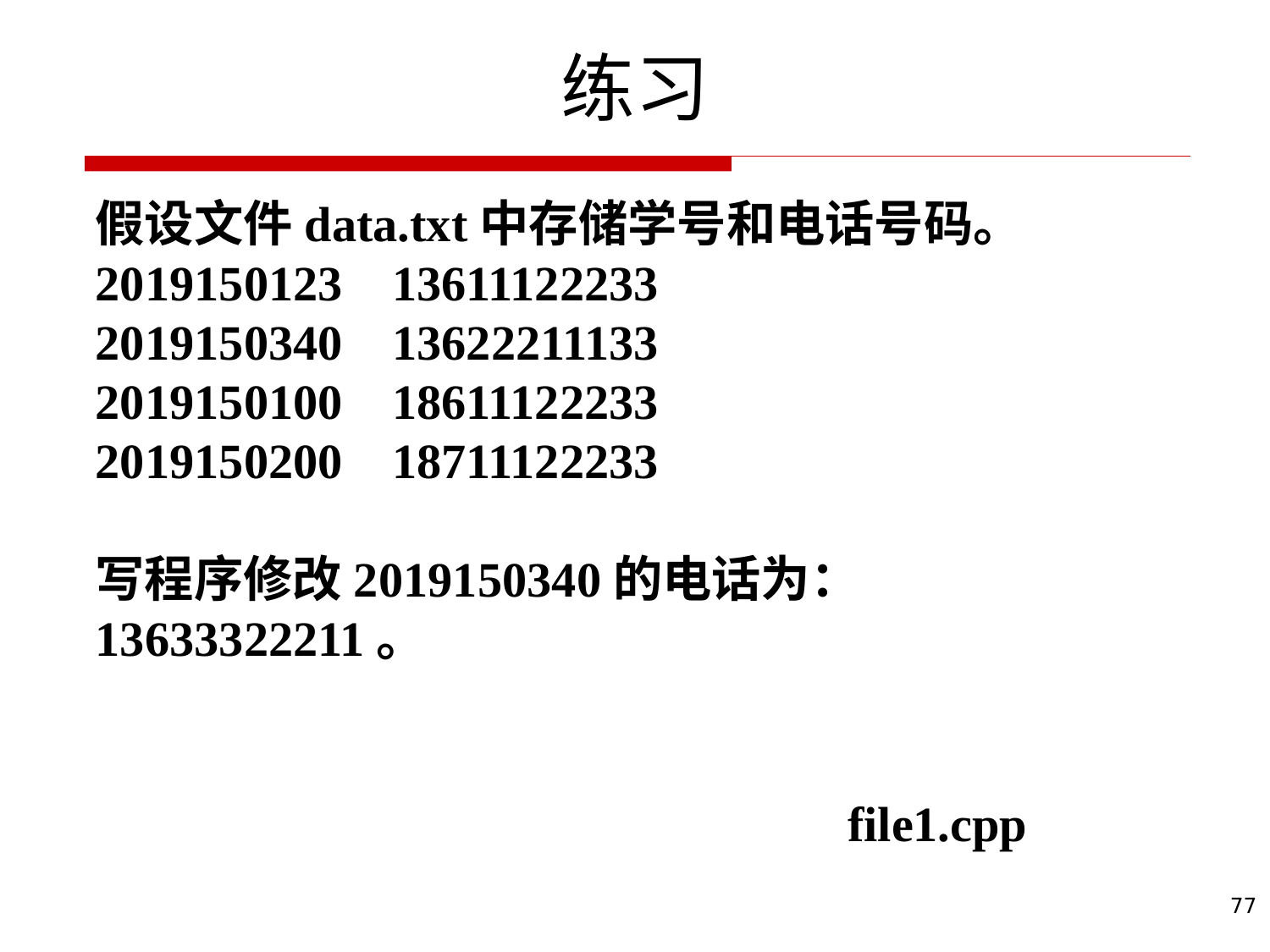

# 练习
假设文件data.txt中存储学号和电话号码。
2019150123    13611122233
2019150340    13622211133
2019150100    18611122233
2019150200    18711122233

写程序修改2019150340的电话为：13633322211。

file1.cpp
77